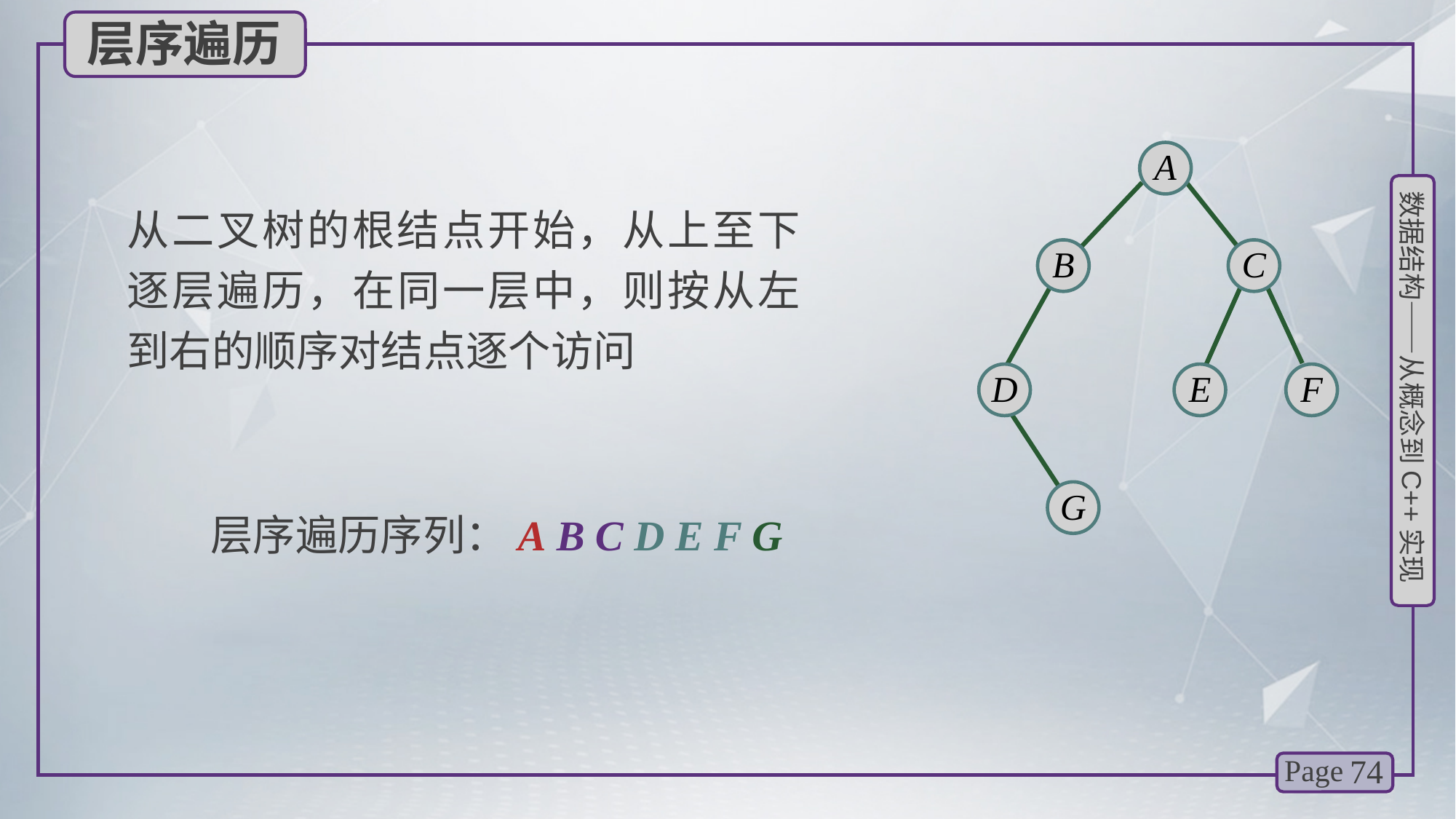

层序遍历

A

B
C

D
E
F

G
从二叉树的根结点开始，从上至下逐层遍历，在同一层中，则按从左到右的顺序对结点逐个访问
层序遍历序列：A B C D E F G